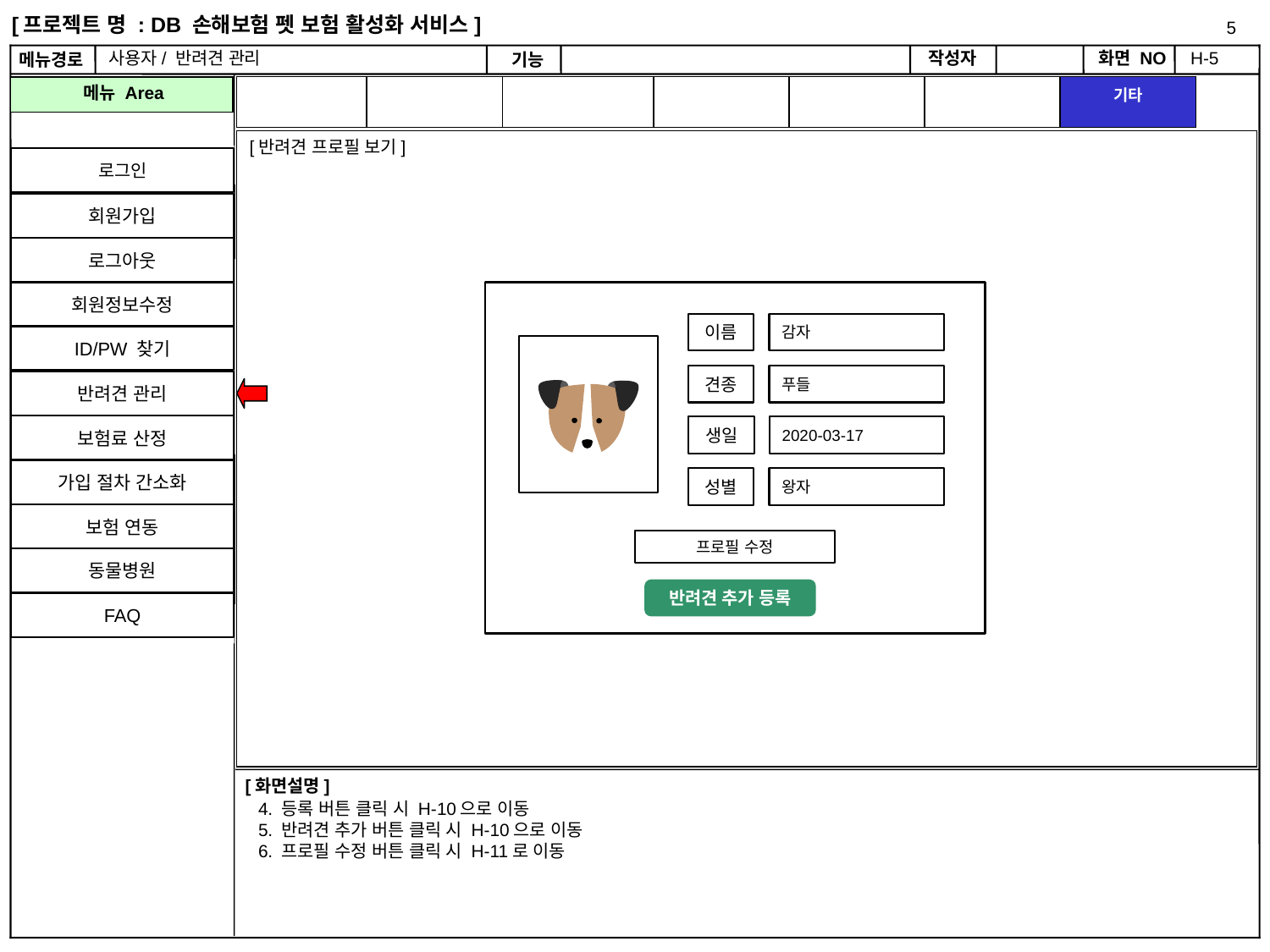

[프로젝트 명 : DB 손해보험 펫 보험 활성화 서비스]
5
사용자/ 반려견 관리
H-5
H-1

[반려견 프로필 보기]

로그인
회원가입
로그아웃

회원정보수정
감자
이름
ID/PW 찾기

푸들
견종
반려견 관리

보험료 산정
생일
2020-03-17
가입 절차 간소화
왕자
성별
보험 연동
프로필 수정
동물병원
반려견 추가 등록
FAQ
4. 등록 버튼 클릭 시 H-10으로 이동
5. 반려견 추가 버튼 클릭 시 H-10으로 이동
6. 프로필 수정 버튼 클릭 시 H-11로 이동